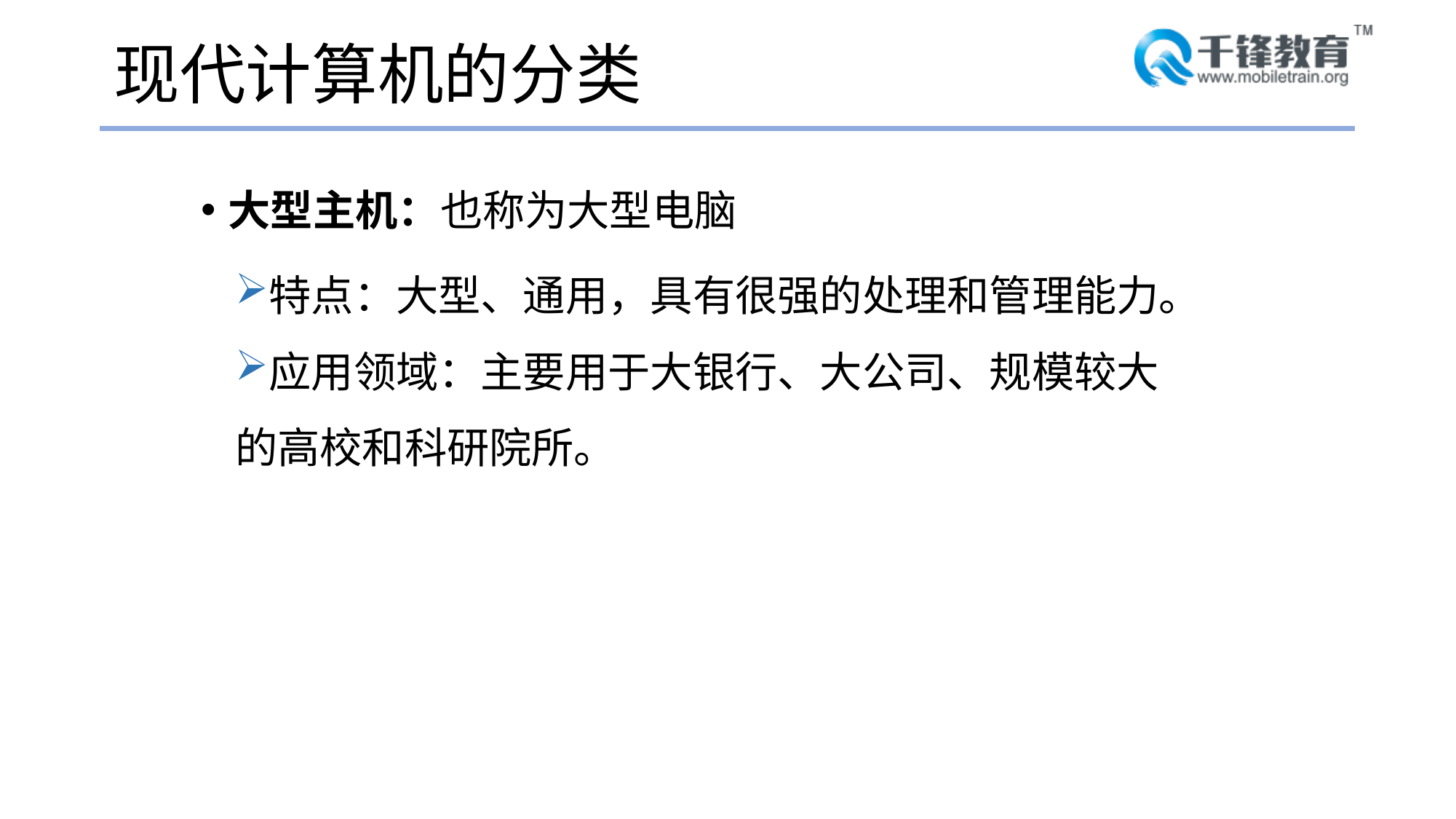

# 现代计算机的分类
大型主机：也称为大型电脑
特点：大型、通用，具有很强的处理和管理能力。
应用领域：主要用于大银行、大公司、规模较大的高校和科研院所。